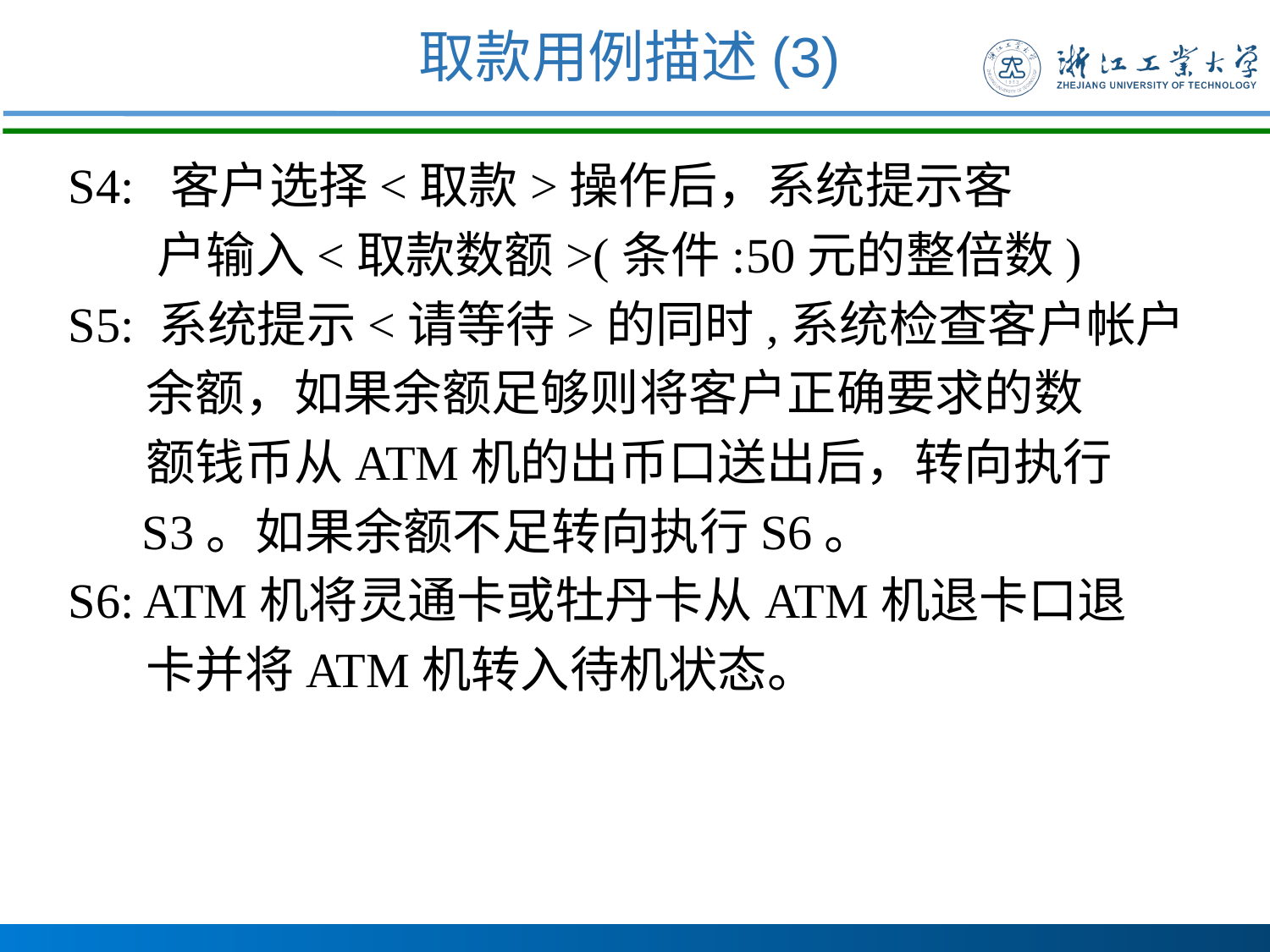

# 取款用例描述(3)
S4:  客户选择<取款>操作后，系统提示客
       户输入<取款数额>(条件:50元的整倍数)
S5: 系统提示<请等待>的同时,系统检查客户帐户
      余额，如果余额足够则将客户正确要求的数
      额钱币从ATM机的出币口送出后，转向执行
      S3。如果余额不足转向执行S6。
S6: ATM机将灵通卡或牡丹卡从ATM机退卡口退
      卡并将ATM机转入待机状态。